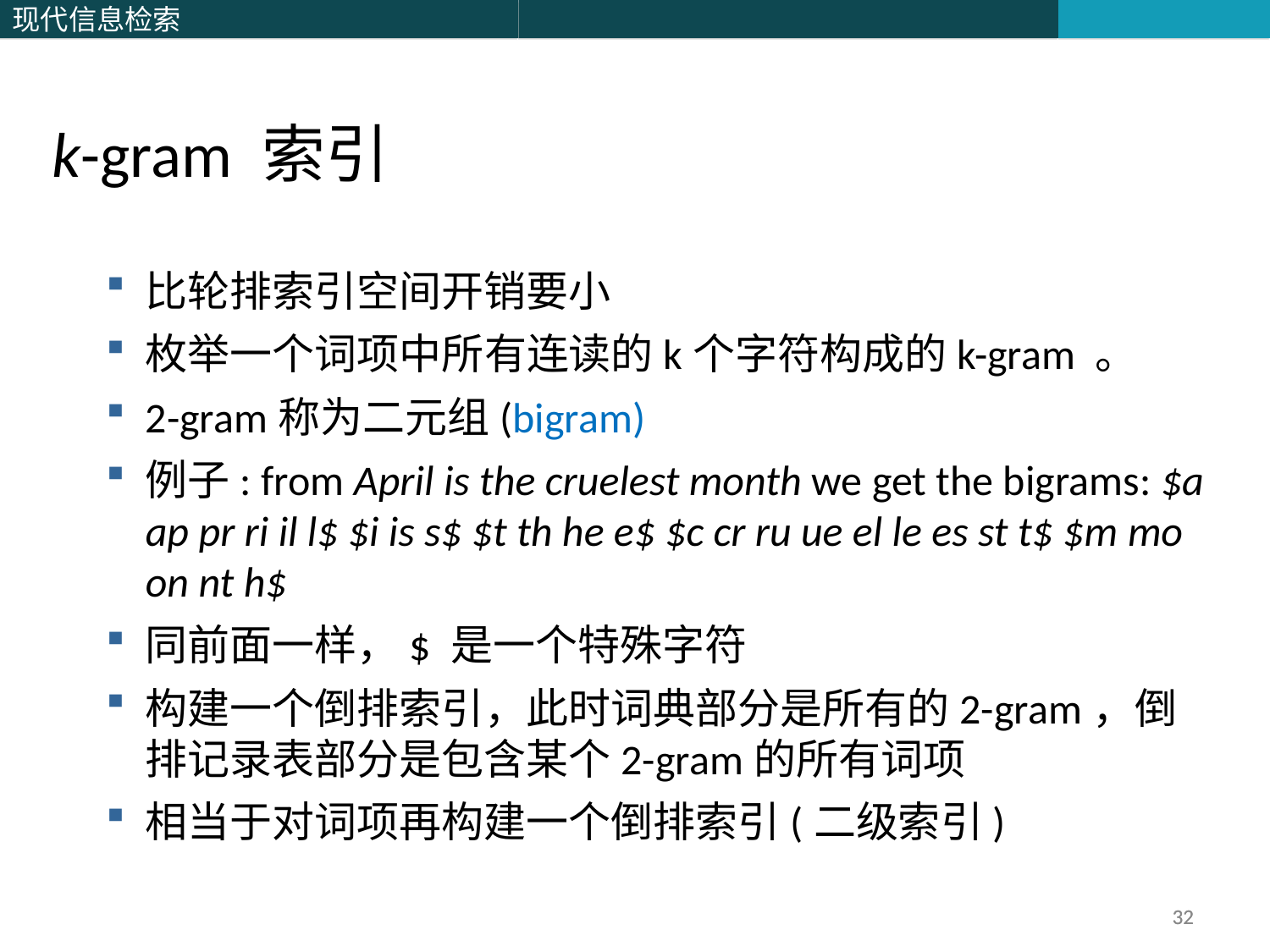

k-gram 索引
比轮排索引空间开销要小
枚举一个词项中所有连读的k个字符构成的k-gram 。
2-gram称为二元组(bigram)
例子: from April is the cruelest month we get the bigrams: $a ap pr ri il l$ $i is s$ $t th he e$ $c cr ru ue el le es st t$ $m mo on nt h$
同前面一样，$ 是一个特殊字符
构建一个倒排索引，此时词典部分是所有的2-gram，倒排记录表部分是包含某个2-gram的所有词项
相当于对词项再构建一个倒排索引(二级索引)
32
32